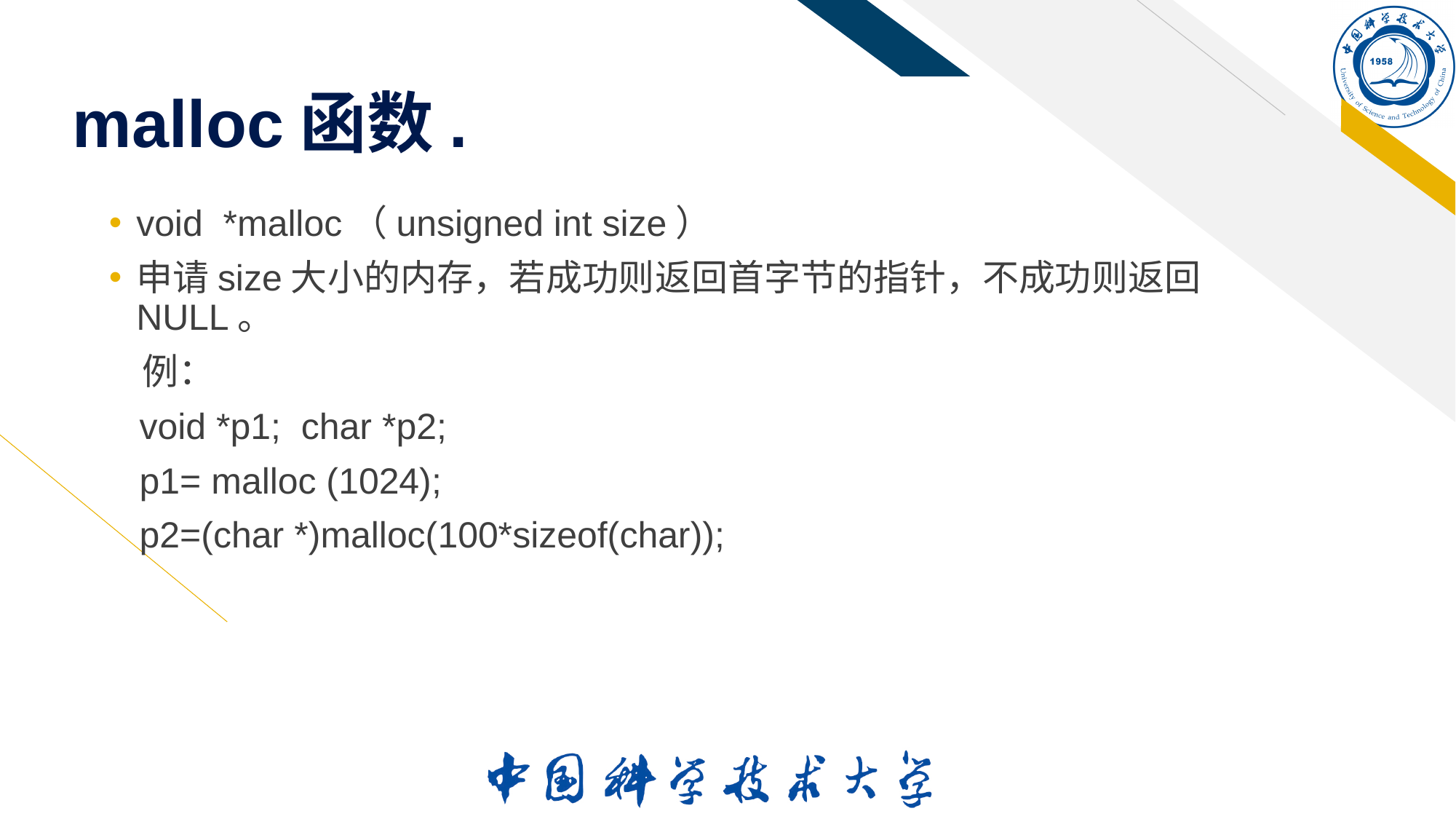

# malloc函数.
void  *malloc（unsigned int size）
申请size大小的内存，若成功则返回首字节的指针，不成功则返回NULL。
   例：
   void *p1;  char *p2;
   p1= malloc (1024);
   p2=(char *)malloc(100*sizeof(char));